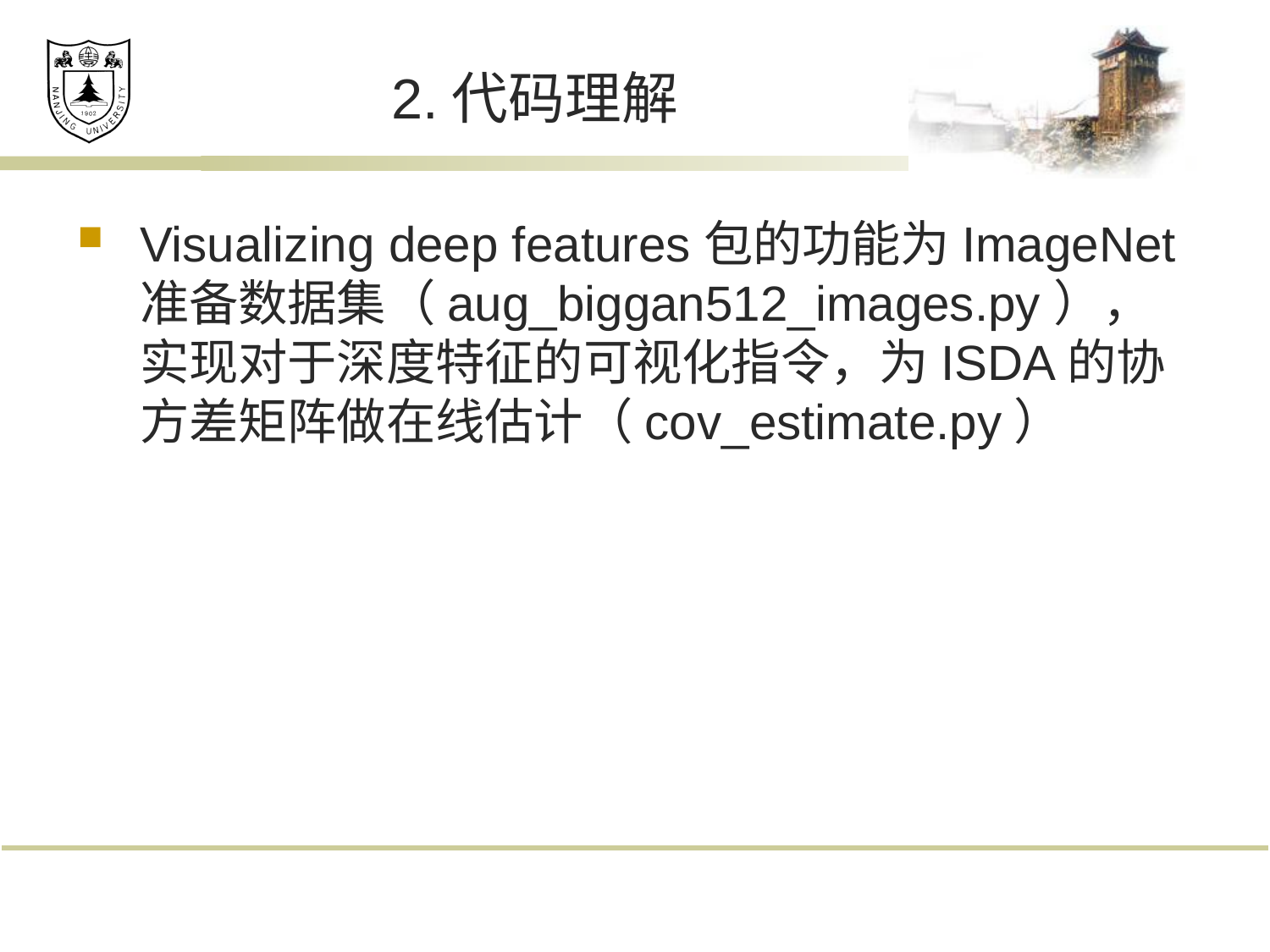

# 2.代码理解
Visualizing deep features包的功能为ImageNet准备数据集（aug_biggan512_images.py），实现对于深度特征的可视化指令，为ISDA的协方差矩阵做在线估计（cov_estimate.py）

8